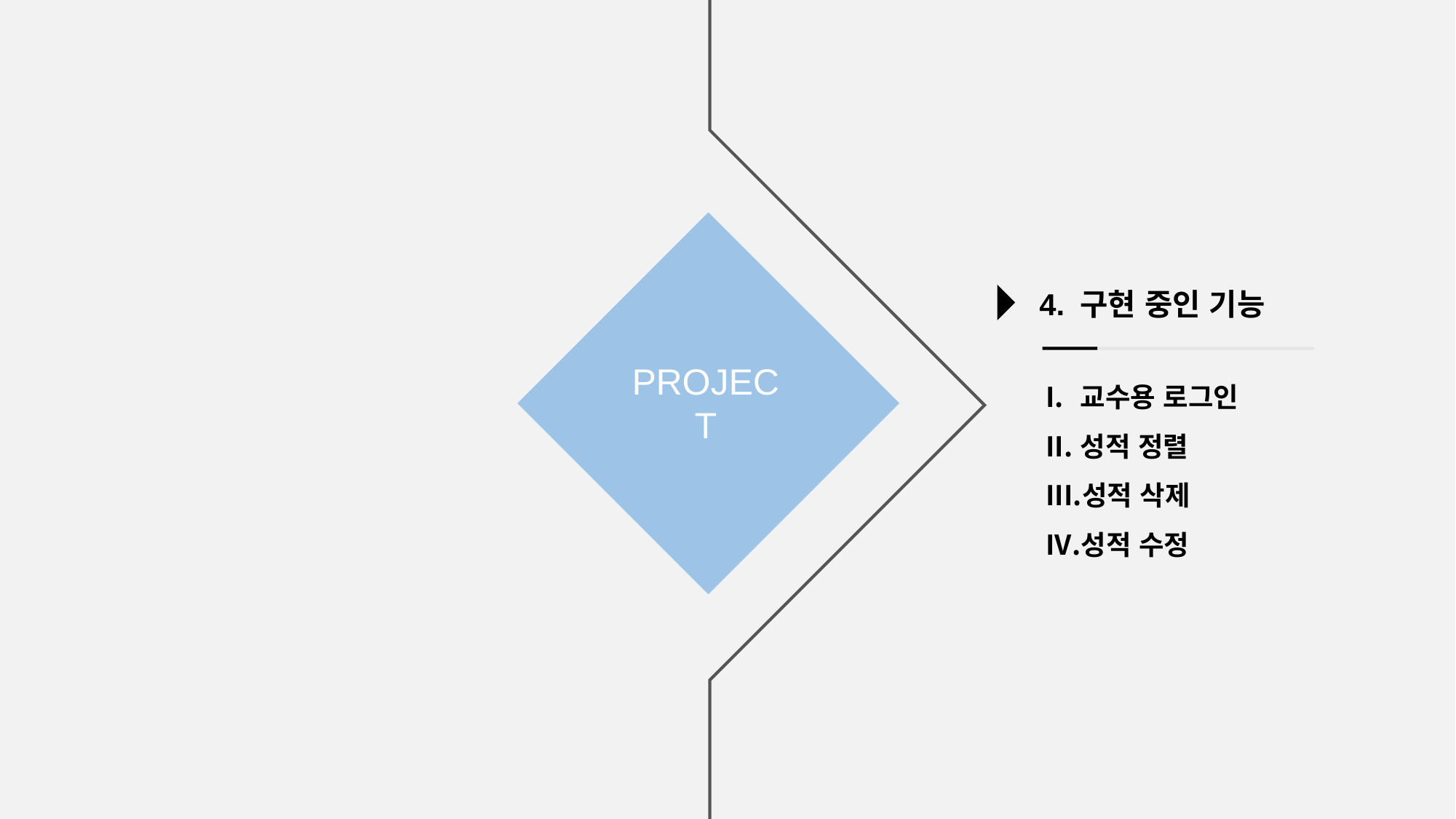

4. 구현 중인 기능

교수용 로그인
성적 정렬
성적 삭제
성적 수정

START
PROJECT